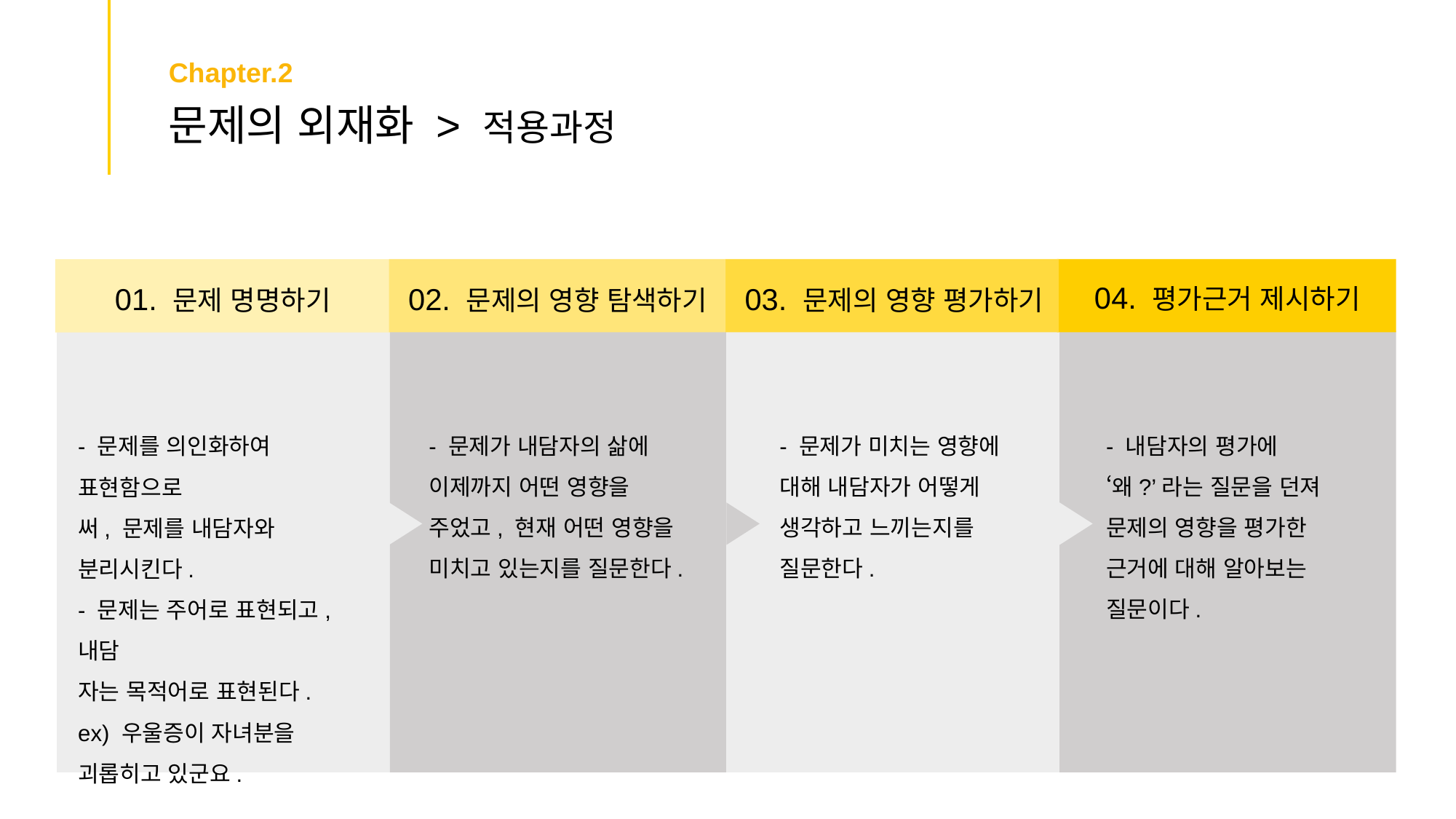

Chapter.2
문제의 외재화 > 적용과정

04. 평가근거 제시하기
01. 문제 명명하기
02. 문제의 영향 탐색하기
03. 문제의 영향 평가하기

- 문제가 내담자의 삶에 이제까지 어떤 영향을 주었고, 현재 어떤 영향을 미치고 있는지를 질문한다.
- 문제가 미치는 영향에 대해 내담자가 어떻게 생각하고 느끼는지를 질문한다.
- 내담자의 평가에  ‘왜?’라는 질문을 던져 문제의 영향을 평가한 근거에 대해 알아보는 질문이다.
- 문제를 의인화하여 표현함으로
써, 문제를 내담자와 분리시킨다.
- 문제는 주어로 표현되고, 내담
자는 목적어로 표현된다.
ex) 우울증이 자녀분을 괴롭히고 있군요.